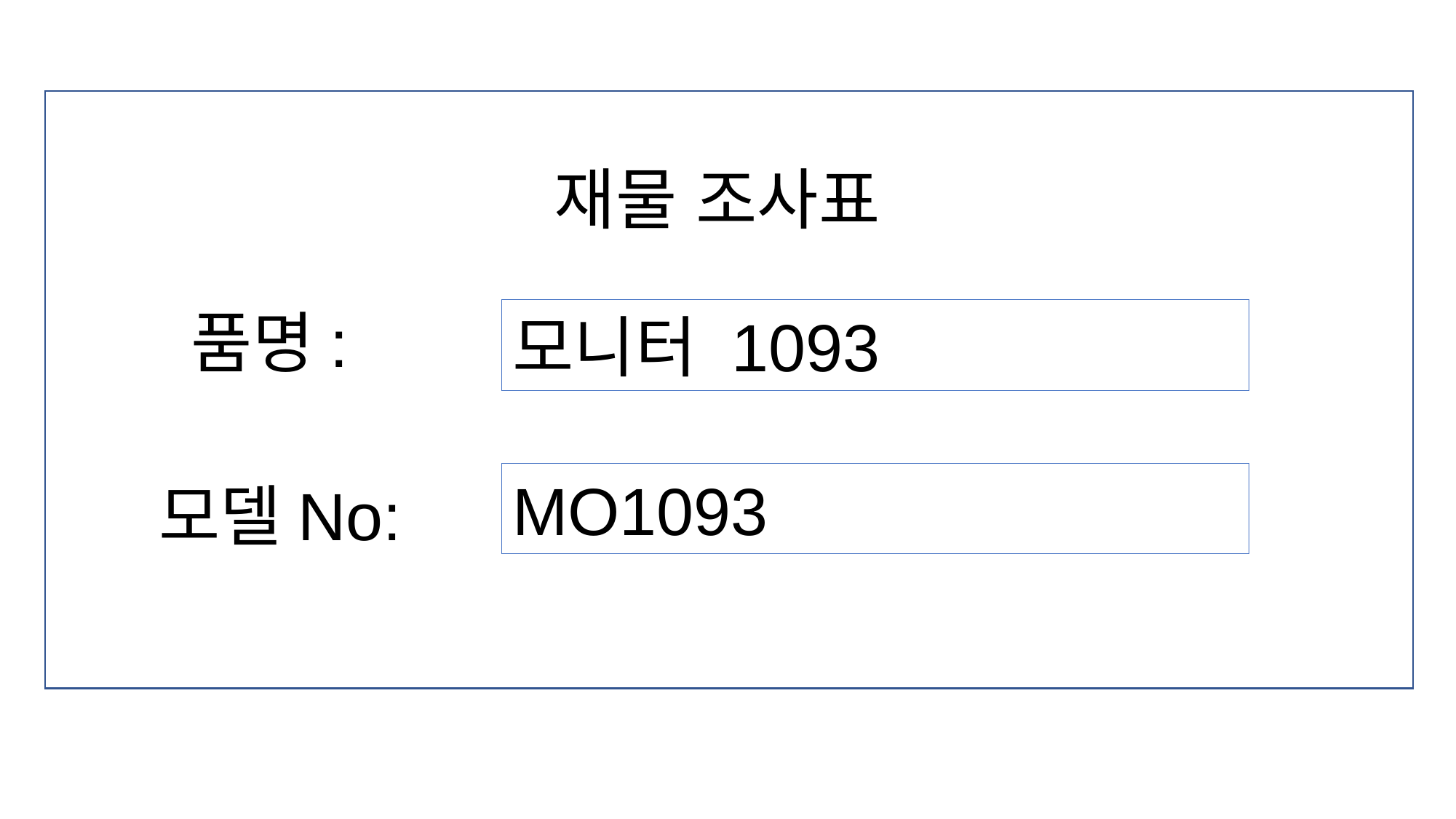

재물 조사표
품명:
모니터 1093
MO1093
모델No: